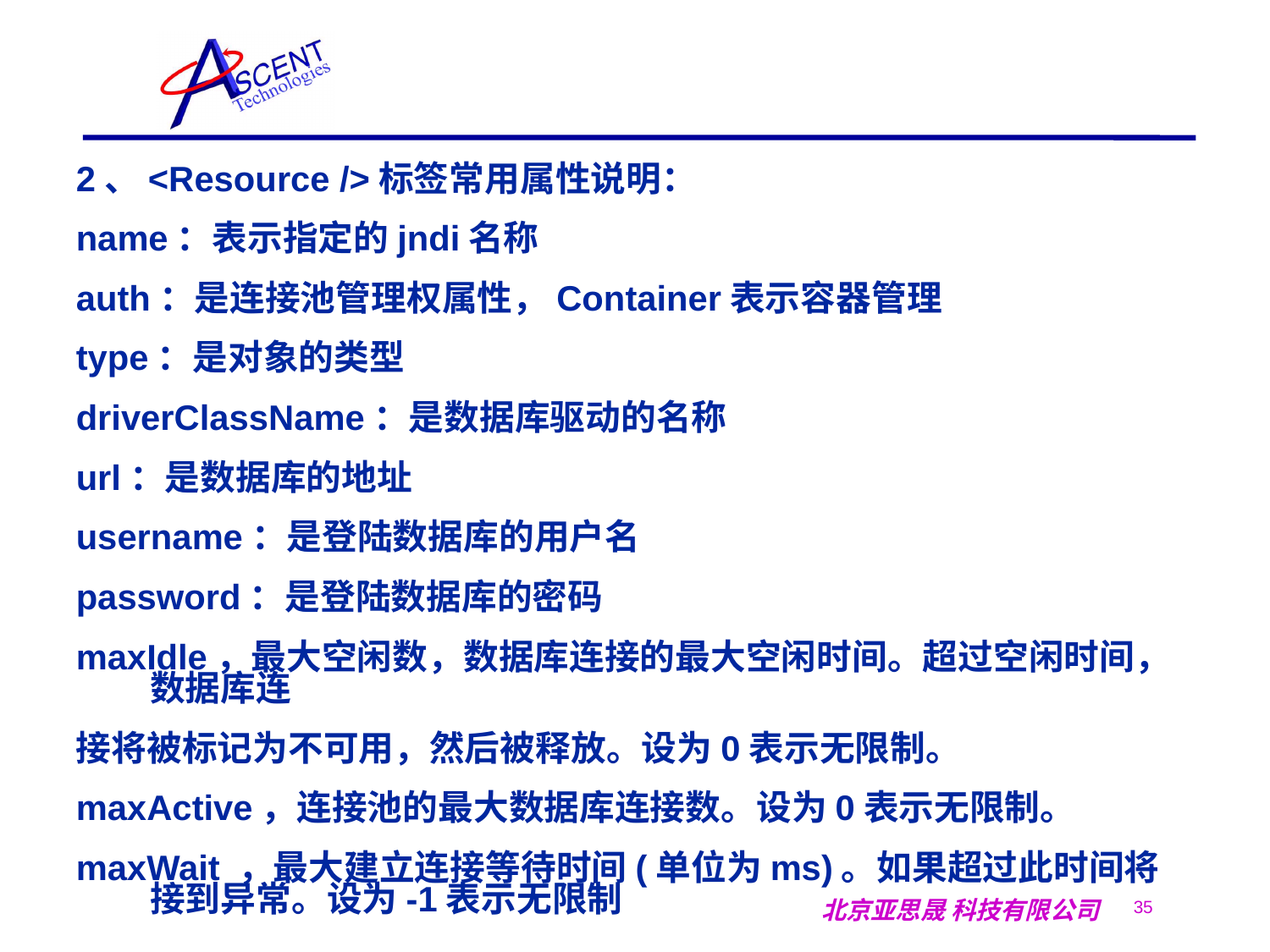

#
2、<Resource />标签常用属性说明：
name：表示指定的jndi名称
auth：是连接池管理权属性，Container表示容器管理
type：是对象的类型
driverClassName：是数据库驱动的名称
url：是数据库的地址
username：是登陆数据库的用户名
password：是登陆数据库的密码
maxIdle，最大空闲数，数据库连接的最大空闲时间。超过空闲时间，数据库连
接将被标记为不可用，然后被释放。设为0表示无限制。
maxActive，连接池的最大数据库连接数。设为0表示无限制。
maxWait ，最大建立连接等待时间(单位为ms)。如果超过此时间将接到异常。设为-1表示无限制